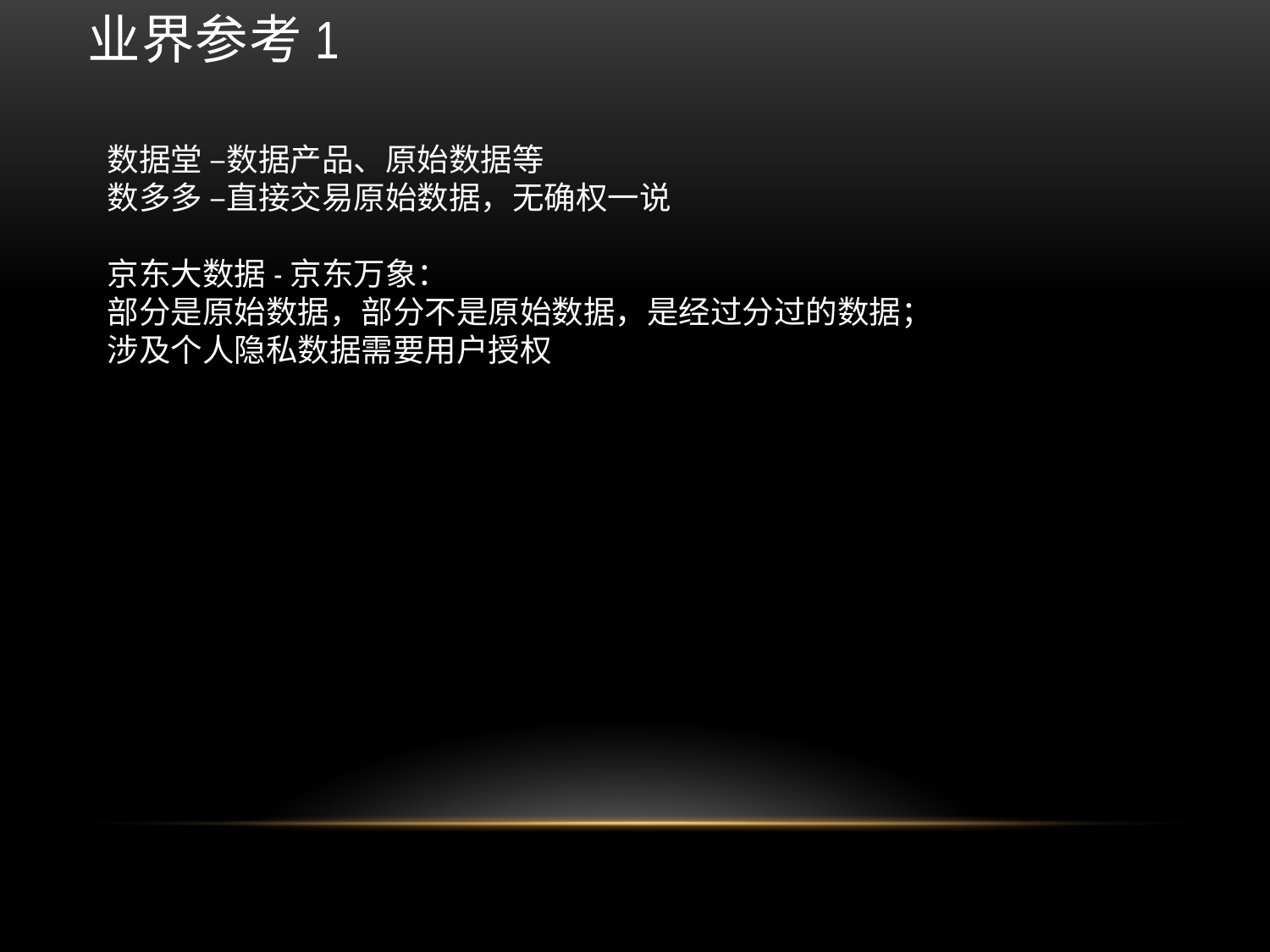

# 业界参考1
数据堂 –数据产品、原始数据等
数多多 –直接交易原始数据，无确权一说

京东大数据-京东万象：
部分是原始数据，部分不是原始数据，是经过分过的数据；涉及个人隐私数据需要用户授权